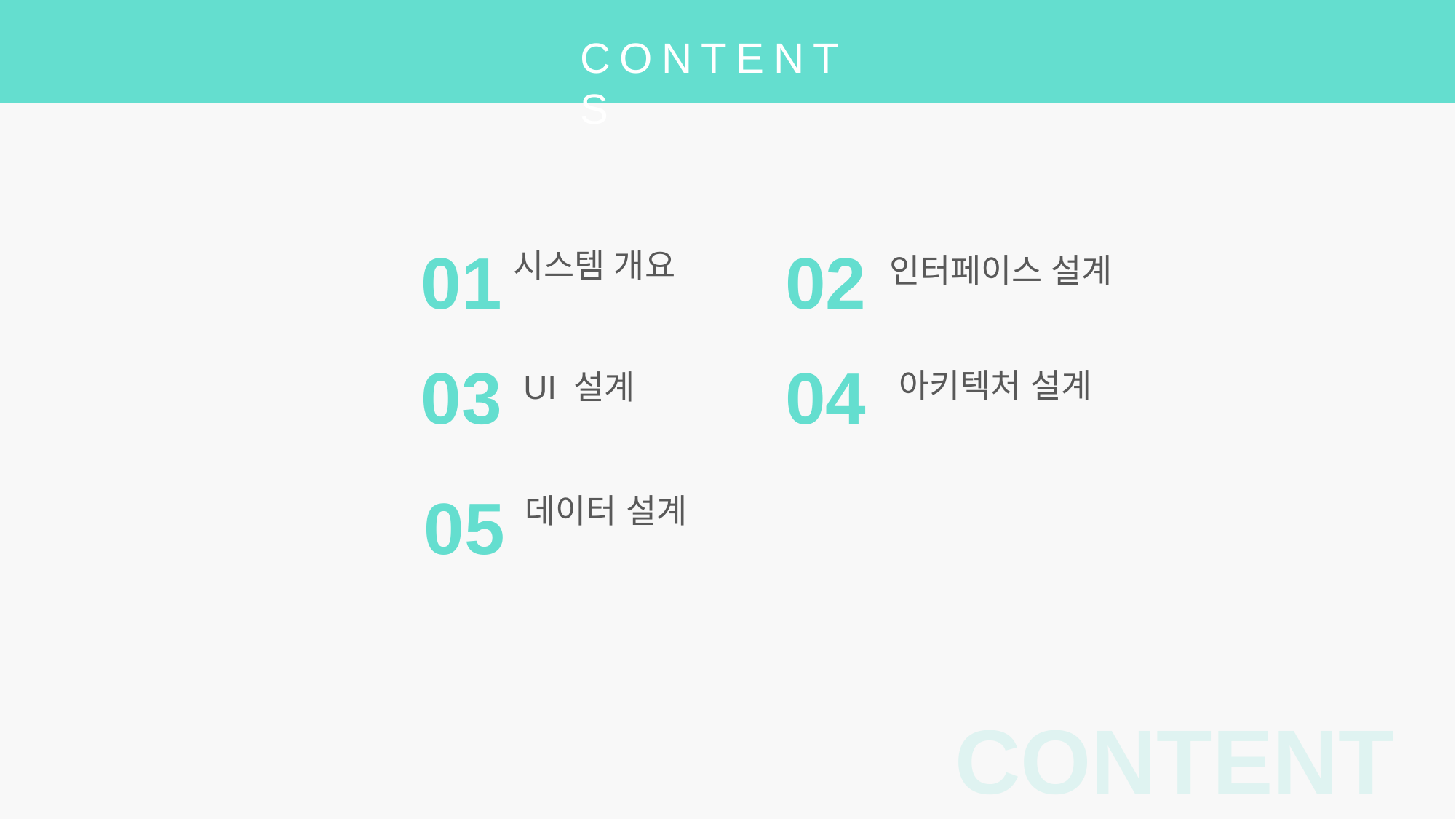

CONTENTS
01
시스템 개요
02

인터페이스 설계
03
UI 설계
04

아키텍처 설계
05
데이터 설계
CONTENTS